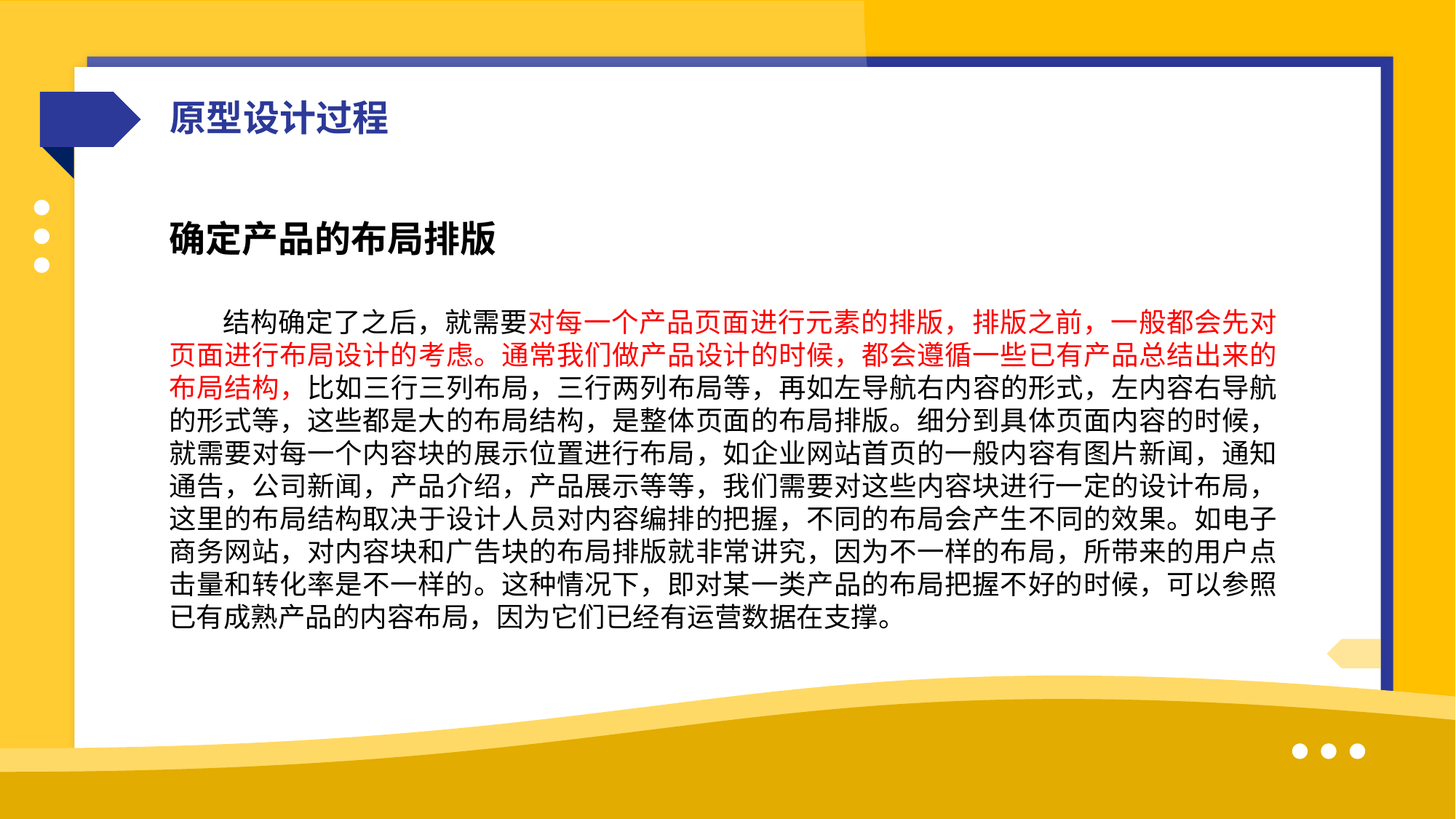

原型设计过程

确定产品的布局排版
       结构确定了之后，就需要对每一个产品页面进行元素的排版，排版之前，一般都会先对页面进行布局设计的考虑。通常我们做产品设计的时候，都会遵循一些已有产品总结出来的布局结构，比如三行三列布局，三行两列布局等，再如左导航右内容的形式，左内容右导航的形式等，这些都是大的布局结构，是整体页面的布局排版。细分到具体页面内容的时候，就需要对每一个内容块的展示位置进行布局，如企业网站首页的一般内容有图片新闻，通知通告，公司新闻，产品介绍，产品展示等等，我们需要对这些内容块进行一定的设计布局，这里的布局结构取决于设计人员对内容编排的把握，不同的布局会产生不同的效果。如电子商务网站，对内容块和广告块的布局排版就非常讲究，因为不一样的布局，所带来的用户点击量和转化率是不一样的。这种情况下，即对某一类产品的布局把握不好的时候，可以参照已有成熟产品的内容布局，因为它们已经有运营数据在支撑。